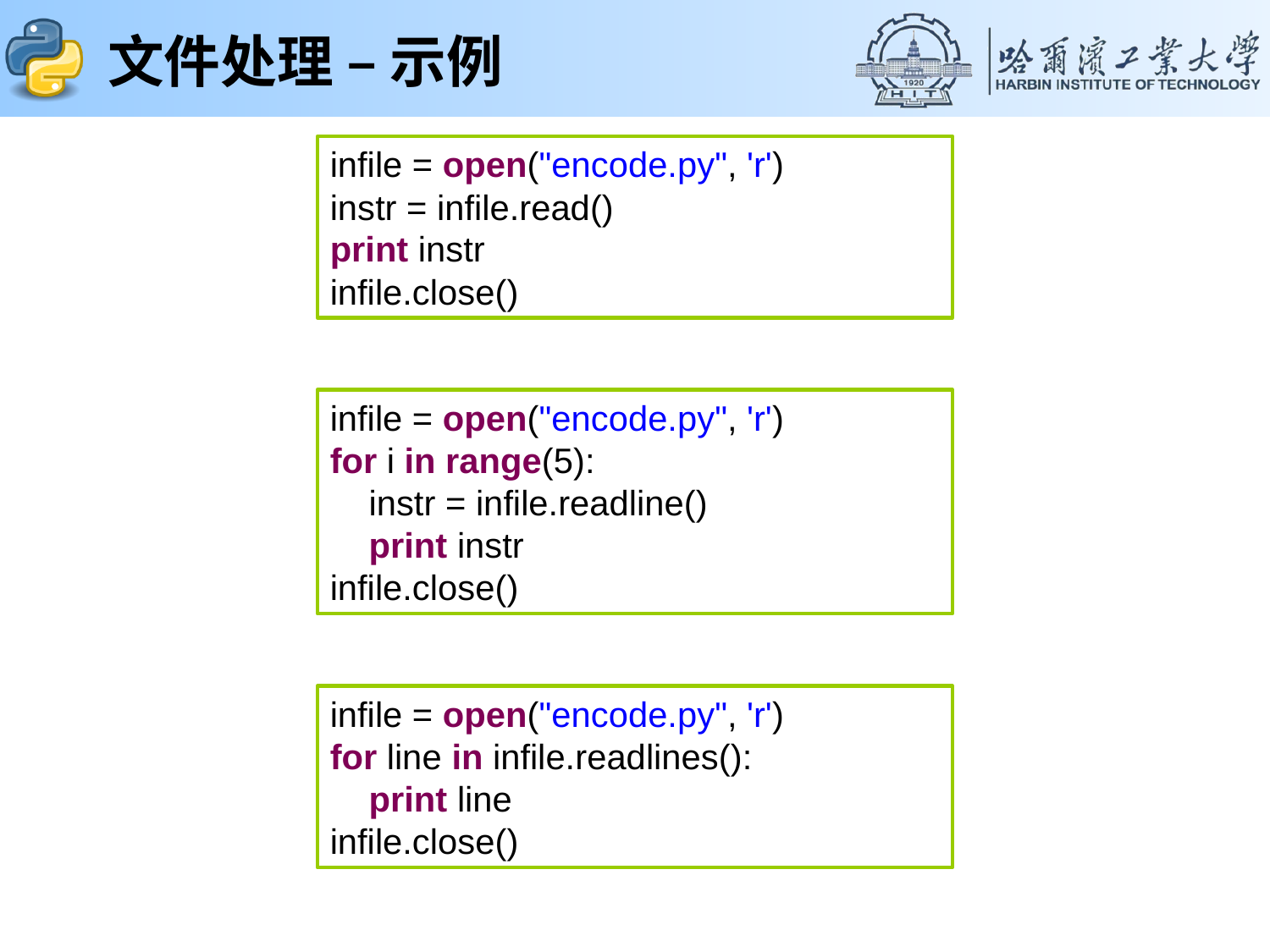

# 文件处理 – 示例
infile = open("encode.py", 'r')
instr = infile.read()
print instr
infile.close()
infile = open("encode.py", 'r')
for i in range(5):
    instr = infile.readline()
    print instr
infile.close()
infile = open("encode.py", 'r')
for line in infile.readlines():
    print line
infile.close()